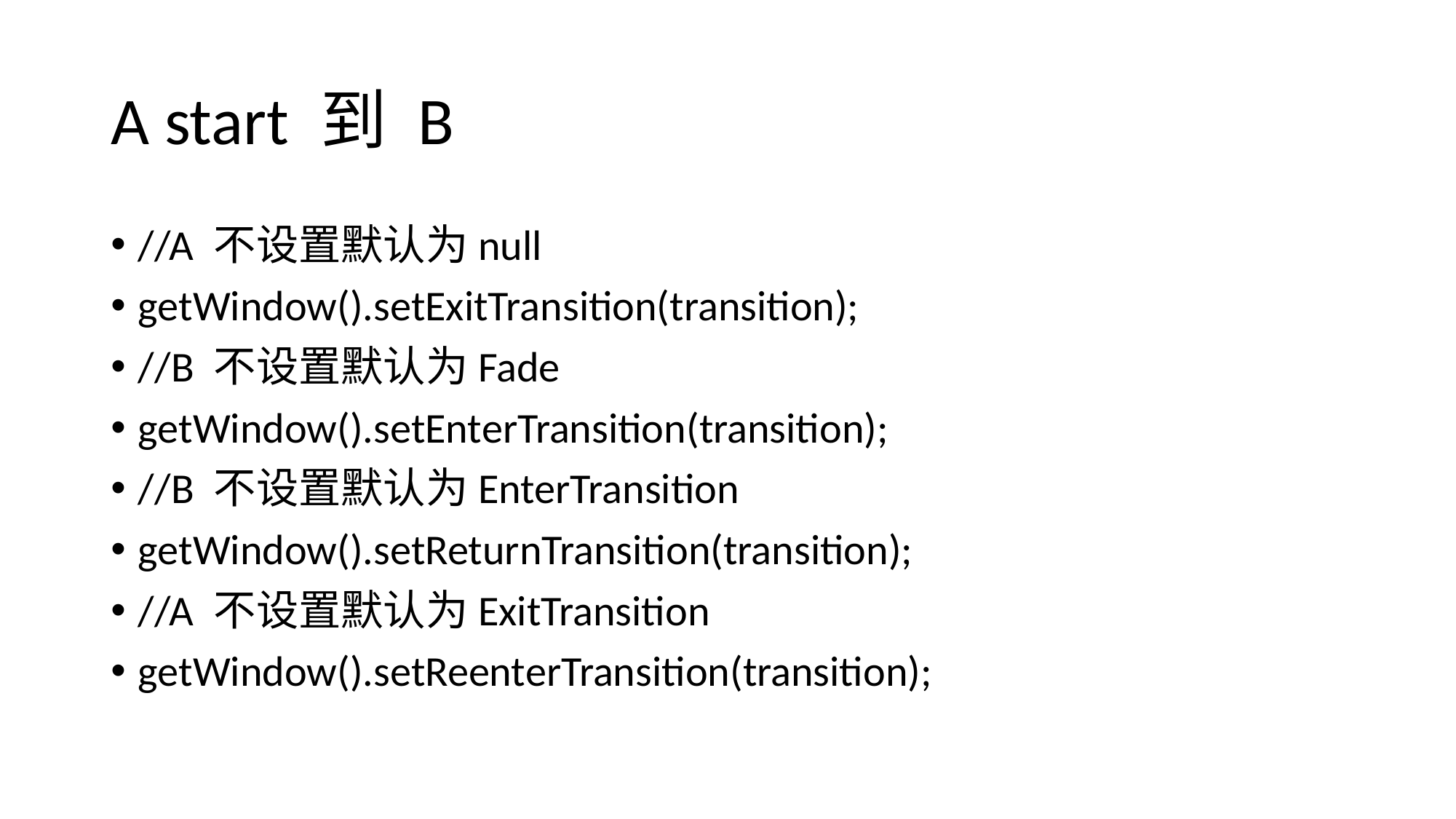

# A start 到 B
//A 不设置默认为null
getWindow().setExitTransition(transition);
//B 不设置默认为Fade
getWindow().setEnterTransition(transition);
//B 不设置默认为EnterTransition
getWindow().setReturnTransition(transition);
//A 不设置默认为ExitTransition
getWindow().setReenterTransition(transition);